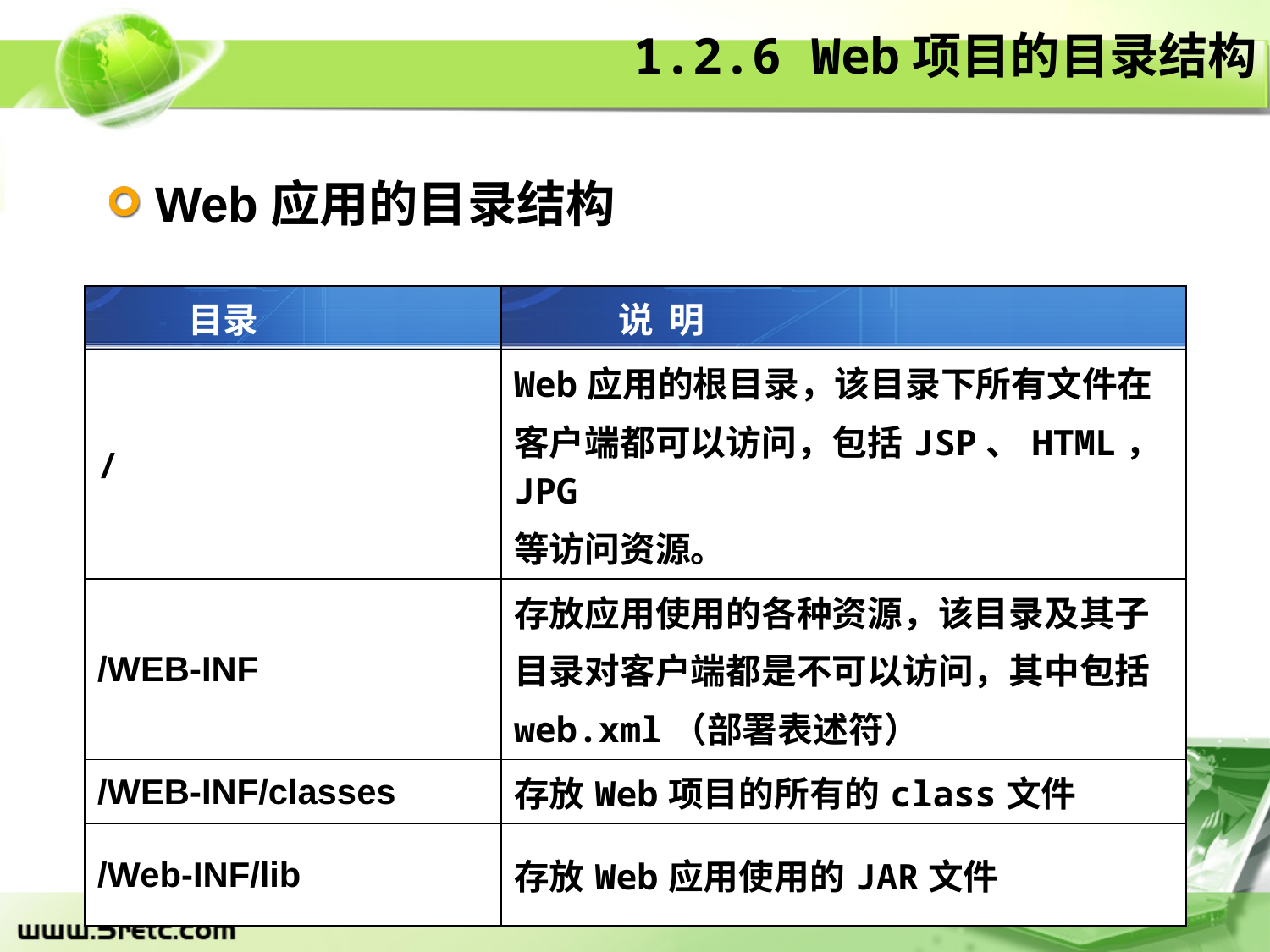

# 1.2.6 Web项目的目录结构
Web应用的目录结构

| 目录 | 说 明 |
| --- | --- |
| / | Web应用的根目录，该目录下所有文件在 客户端都可以访问，包括JSP、HTML，JPG 等访问资源。 |
| /WEB-INF | 存放应用使用的各种资源，该目录及其子 目录对客户端都是不可以访问，其中包括 web.xml（部署表述符） |
| /WEB-INF/classes | 存放Web项目的所有的class文件 |
| /Web-INF/lib | 存放Web应用使用的JAR文件 |